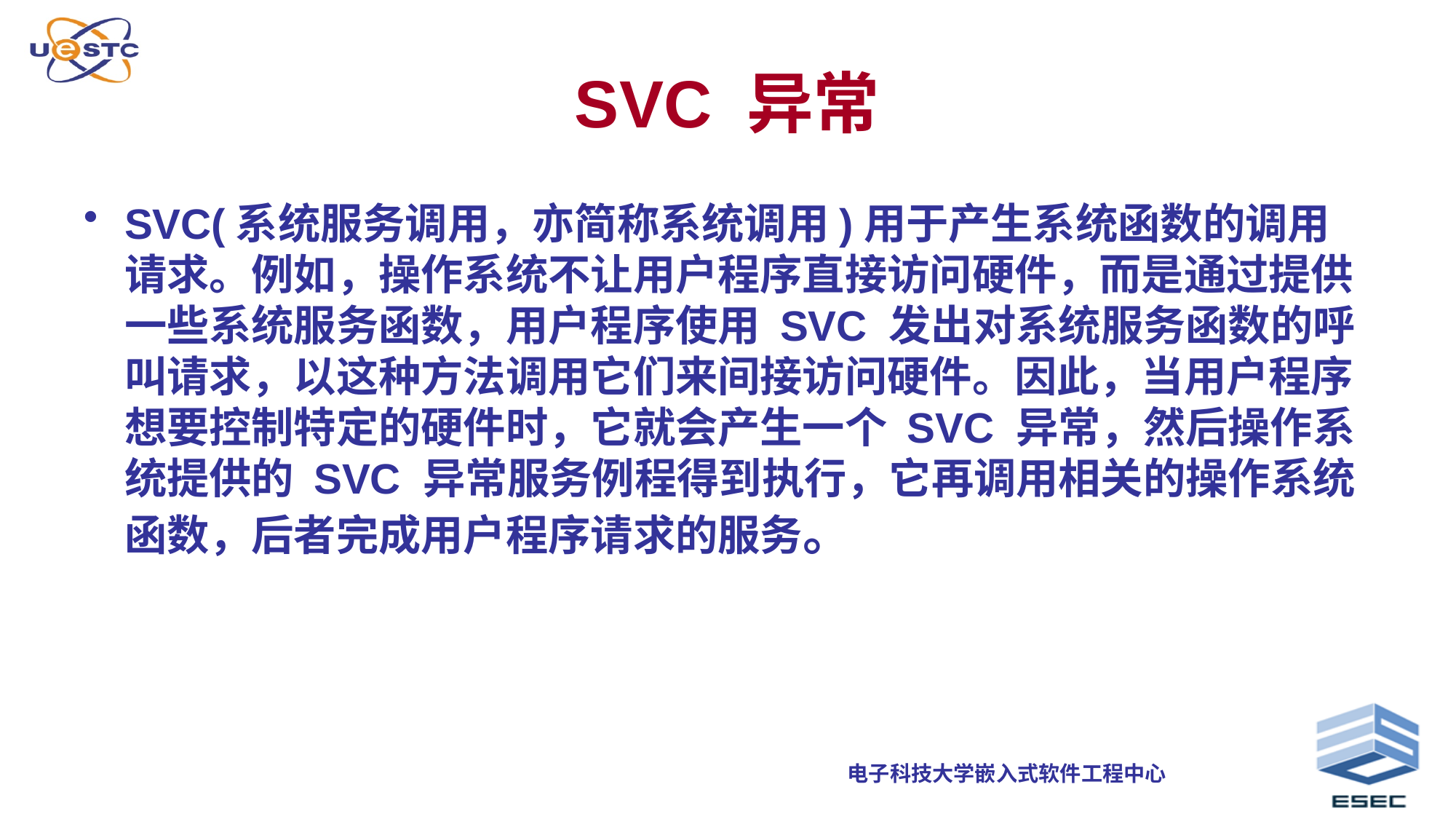

# SVC 异常
SVC(系统服务调用，亦简称系统调用)用于产生系统函数的调用请求。例如，操作系统不让用户程序直接访问硬件，而是通过提供一些系统服务函数，用户程序使用 SVC 发出对系统服务函数的呼叫请求，以这种方法调用它们来间接访问硬件。因此，当用户程序想要控制特定的硬件时，它就会产生一个 SVC 异常，然后操作系统提供的 SVC 异常服务例程得到执行，它再调用相关的操作系统函数，后者完成用户程序请求的服务。